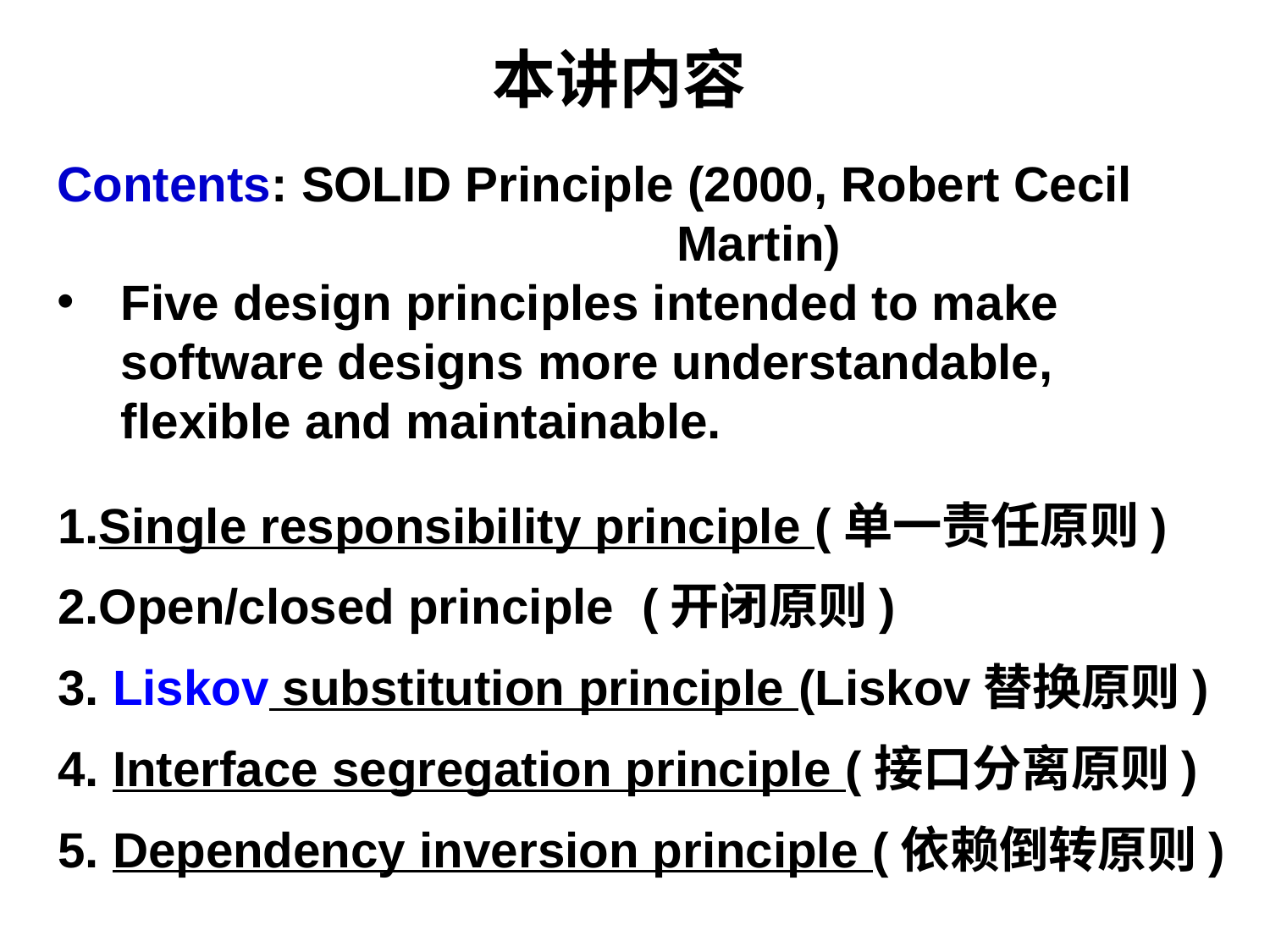

# 本讲内容
Contents: SOLID Principle (2000, Robert Cecil
                                             Martin)
Five design principles intended to make software designs more understandable, flexible and maintainable.
Single responsibility principle (单一责任原则)
Open/closed principle  (开闭原则)
 Liskov substitution principle (Liskov替换原则)
 Interface segregation principle (接口分离原则)
 Dependency inversion principle (依赖倒转原则)